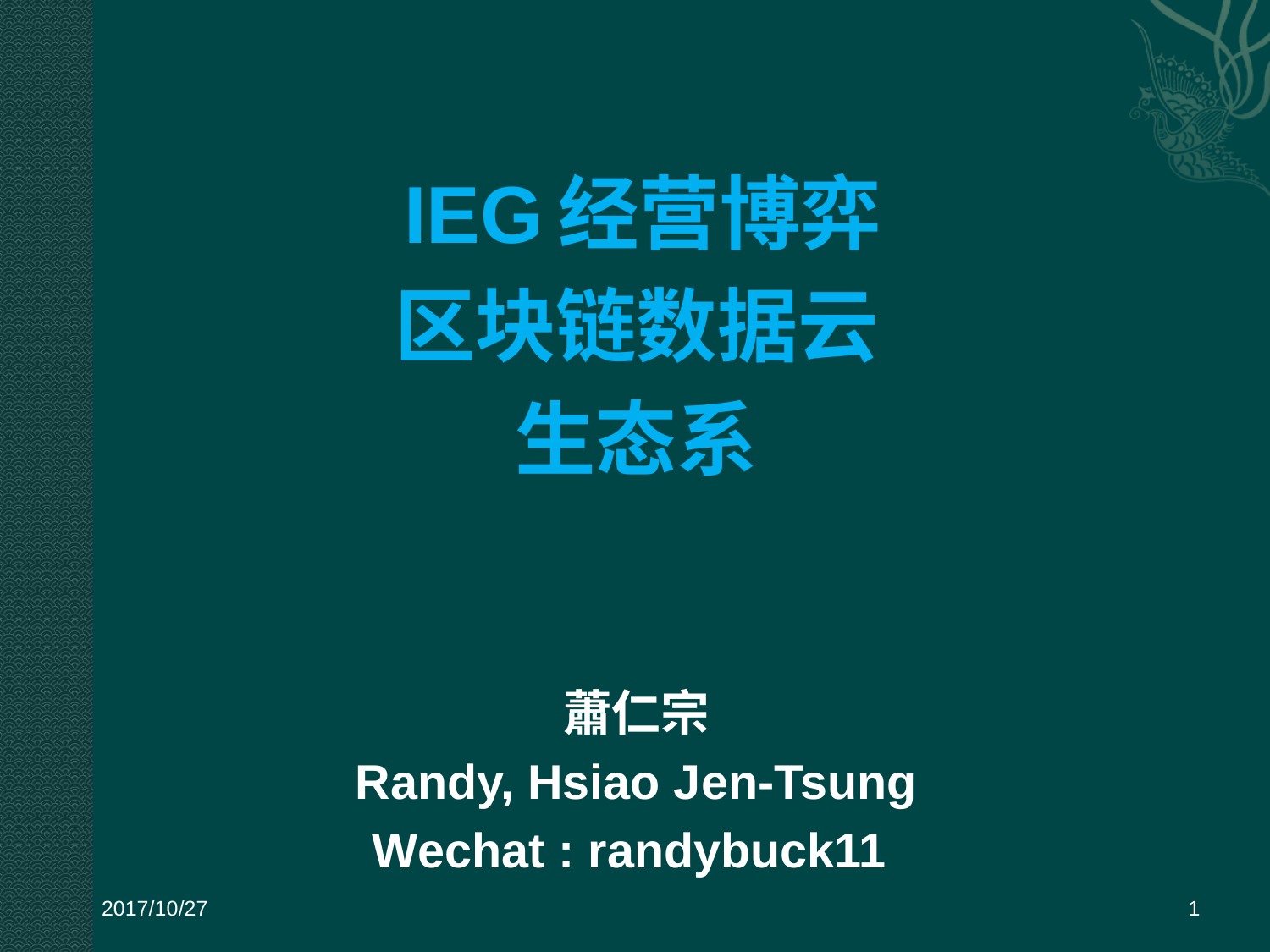

IEG经营博弈
区块链数据云
生态系

蕭仁宗
Randy, Hsiao Jen-Tsung
Wechat : randybuck11

2017/10/27
1